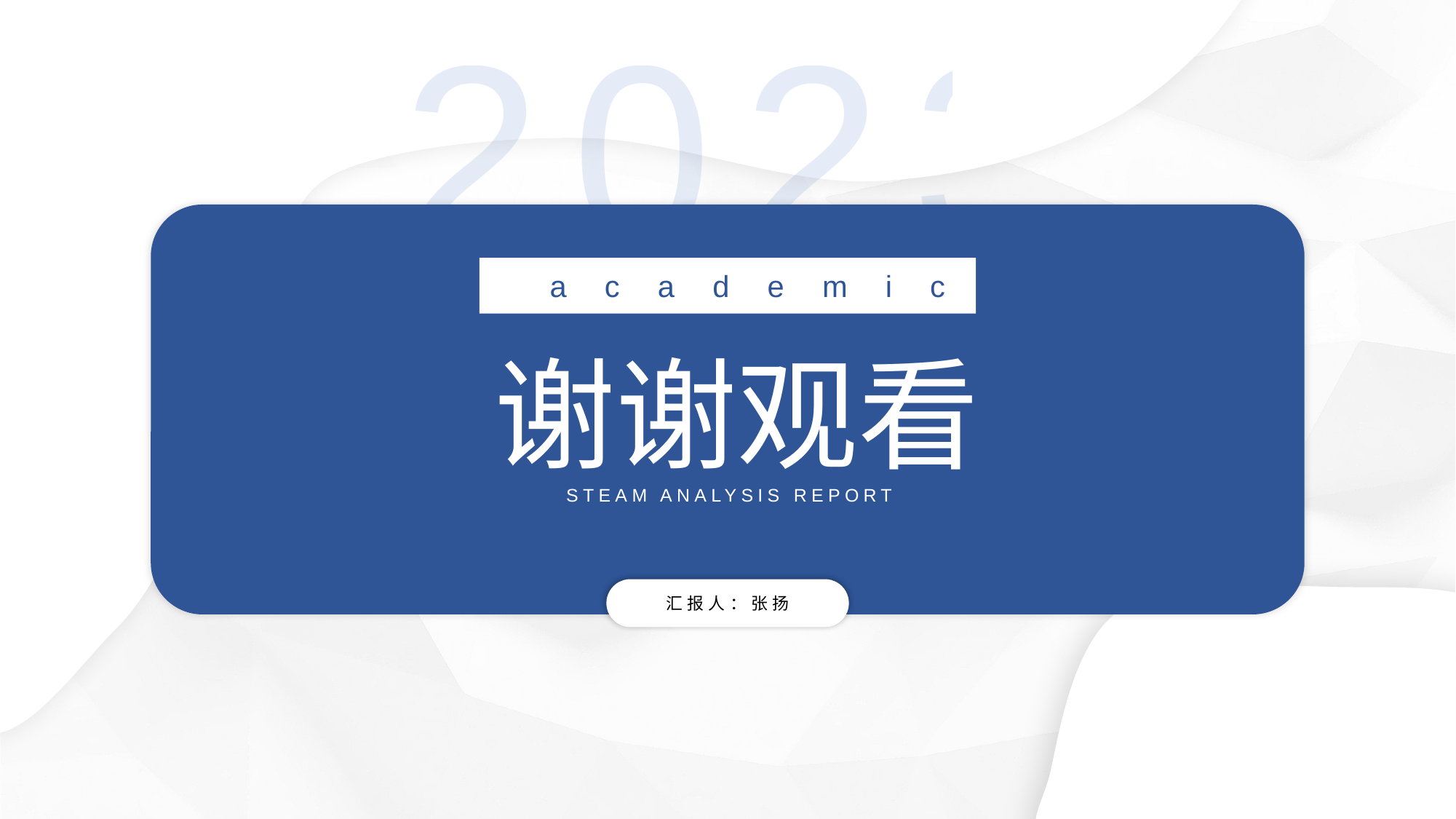

2023

academic
谢谢观看
STEAM ANALYSIS REPORT

汇报人：张扬